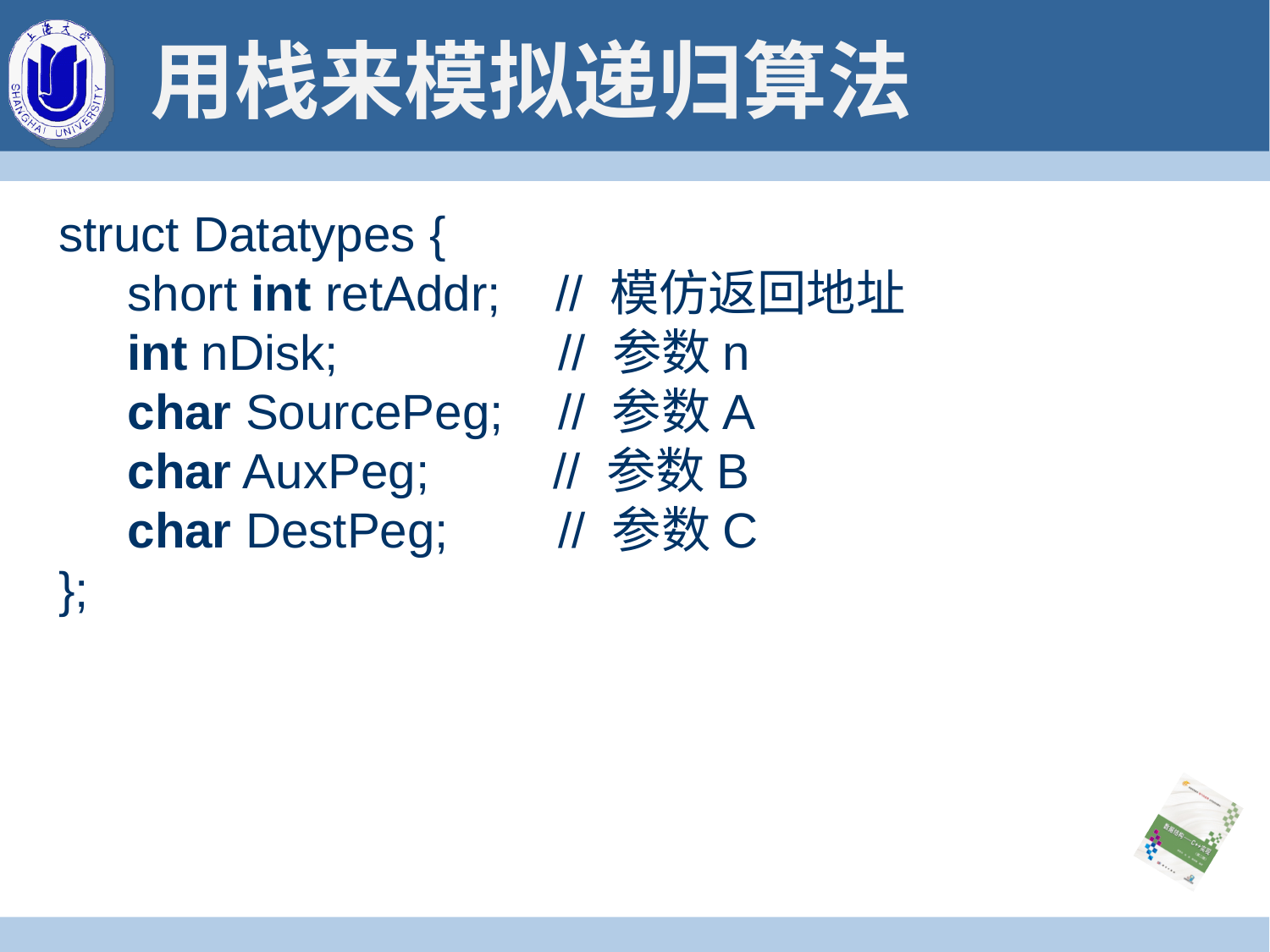

# 用栈来模拟递归算法
struct Datatypes {
     short int retAddr;    // 模仿返回地址
     int nDisk;                // 参数n
     char SourcePeg;    // 参数A
     char AuxPeg;         // 参数B
     char DestPeg;        // 参数C
};